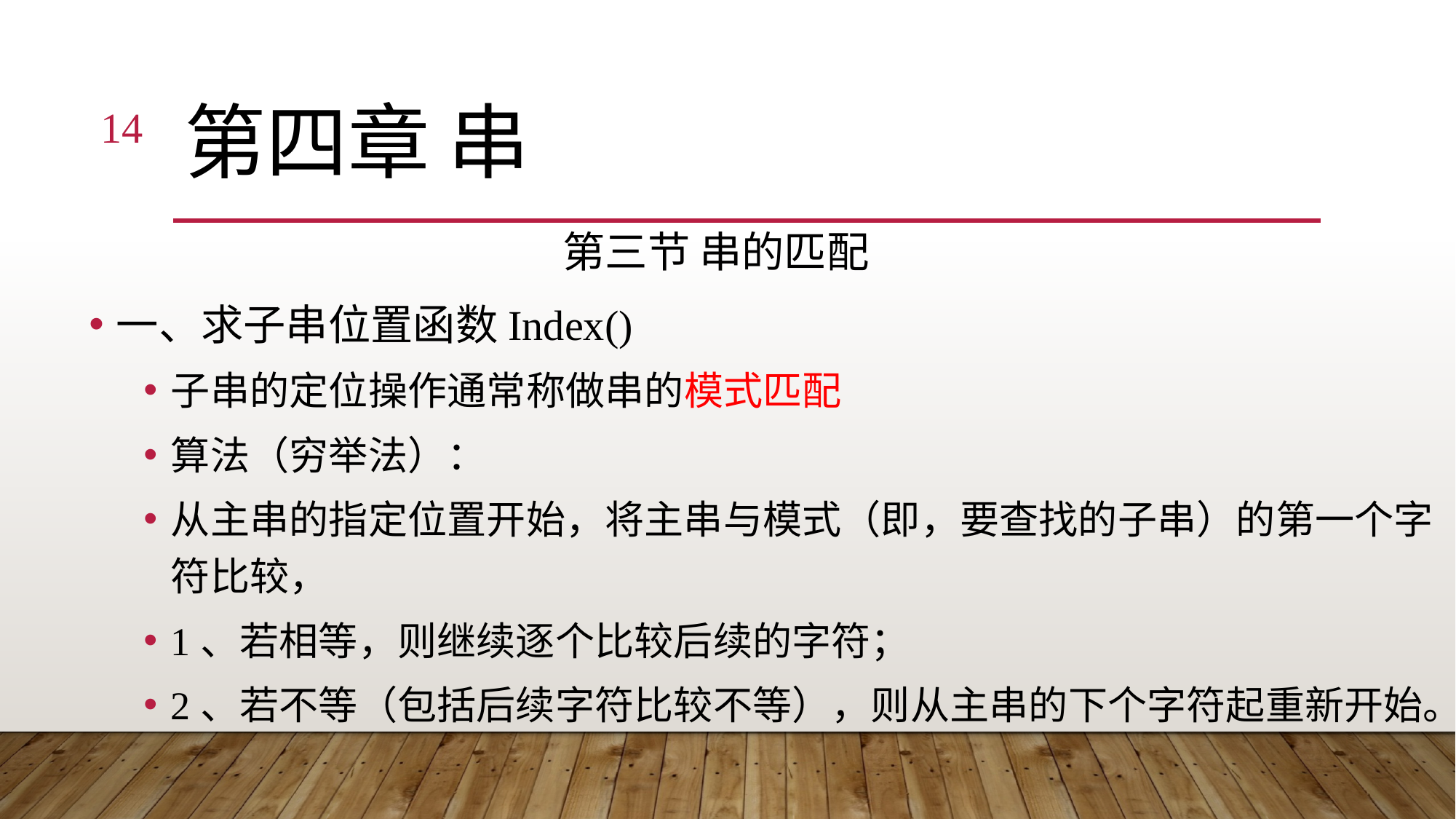

14
# 第四章 串
第三节 串的匹配
一、求子串位置函数Index()
子串的定位操作通常称做串的模式匹配
算法（穷举法）：
从主串的指定位置开始，将主串与模式（即，要查找的子串）的第一个字符比较，
1、若相等，则继续逐个比较后续的字符；
2、若不等（包括后续字符比较不等），则从主串的下个字符起重新开始。